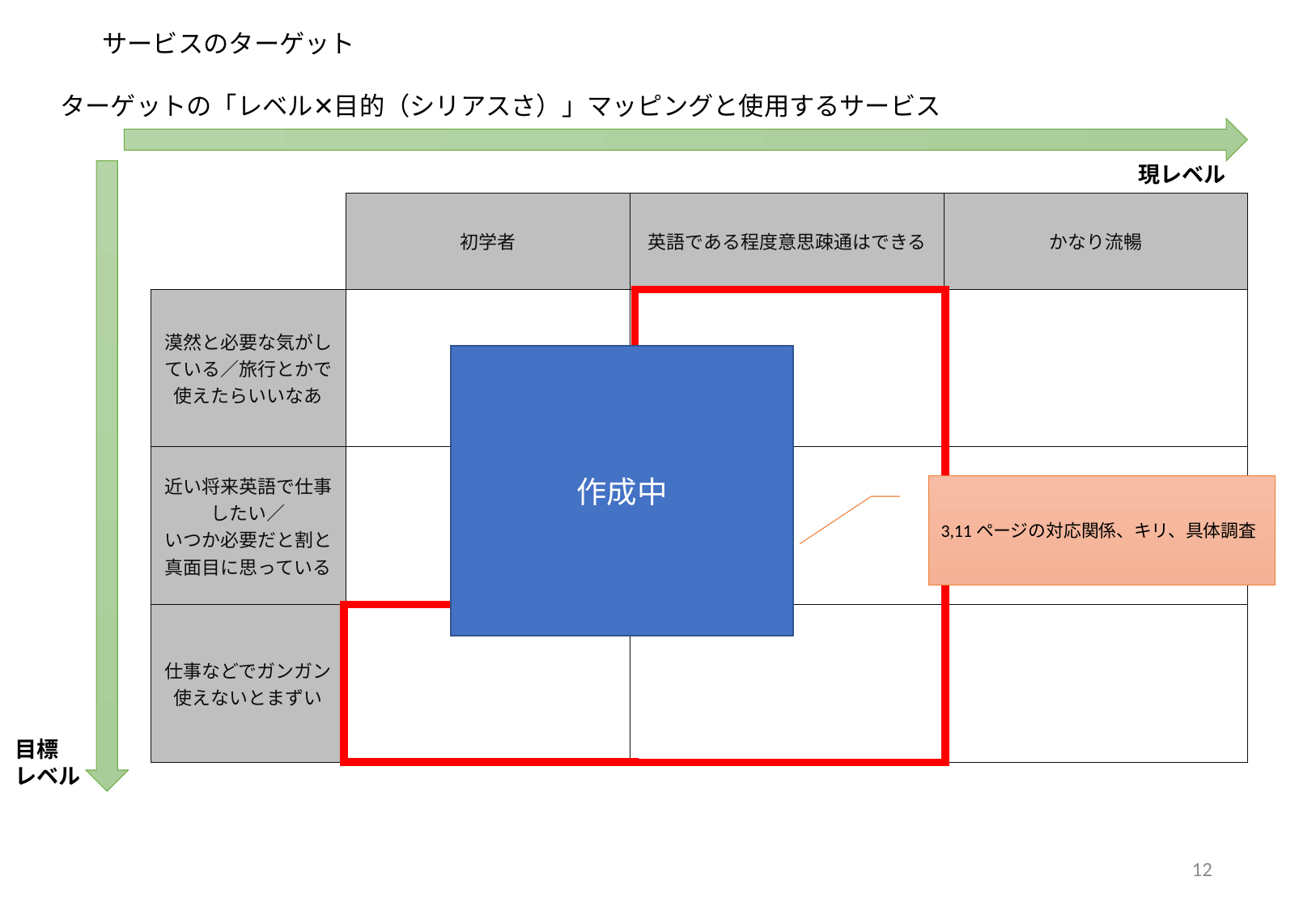

# サービスのターゲット
ターゲットの「レベル✕目的（シリアスさ）」マッピングと使用するサービス
現レベル

|  | 初学者 | 英語である程度意思疎通はできる | かなり流暢 |
| --- | --- | --- | --- |
| 漠然と必要な気がしている／旅行とかで使えたらいいなあ |  |  |  |
| 近い将来英語で仕事したい／ いつか必要だと割と真面目に思っている |  |  |  |
| 仕事などでガンガン 使えないとまずい |  |  |  |

作成中
3,11ページの対応関係、キリ、具体調査
目標
レベル
12